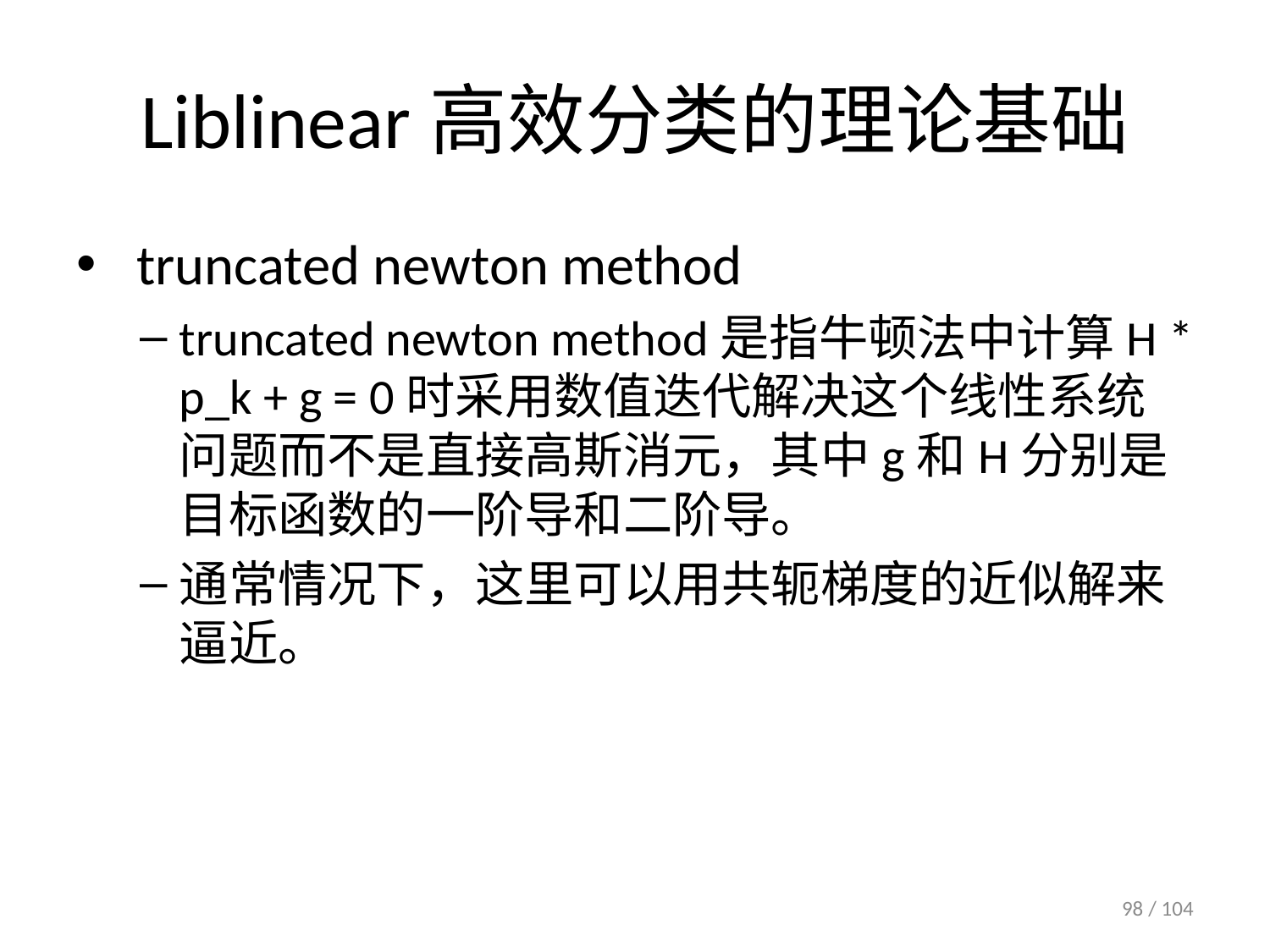

# Liblinear高效分类的理论基础
 truncated newton method
truncated newton method是指牛顿法中计算H * p_k + g = 0时采用数值迭代解决这个线性系统问题而不是直接高斯消元，其中g和H分别是目标函数的一阶导和二阶导。
通常情况下，这里可以用共轭梯度的近似解来逼近。

98